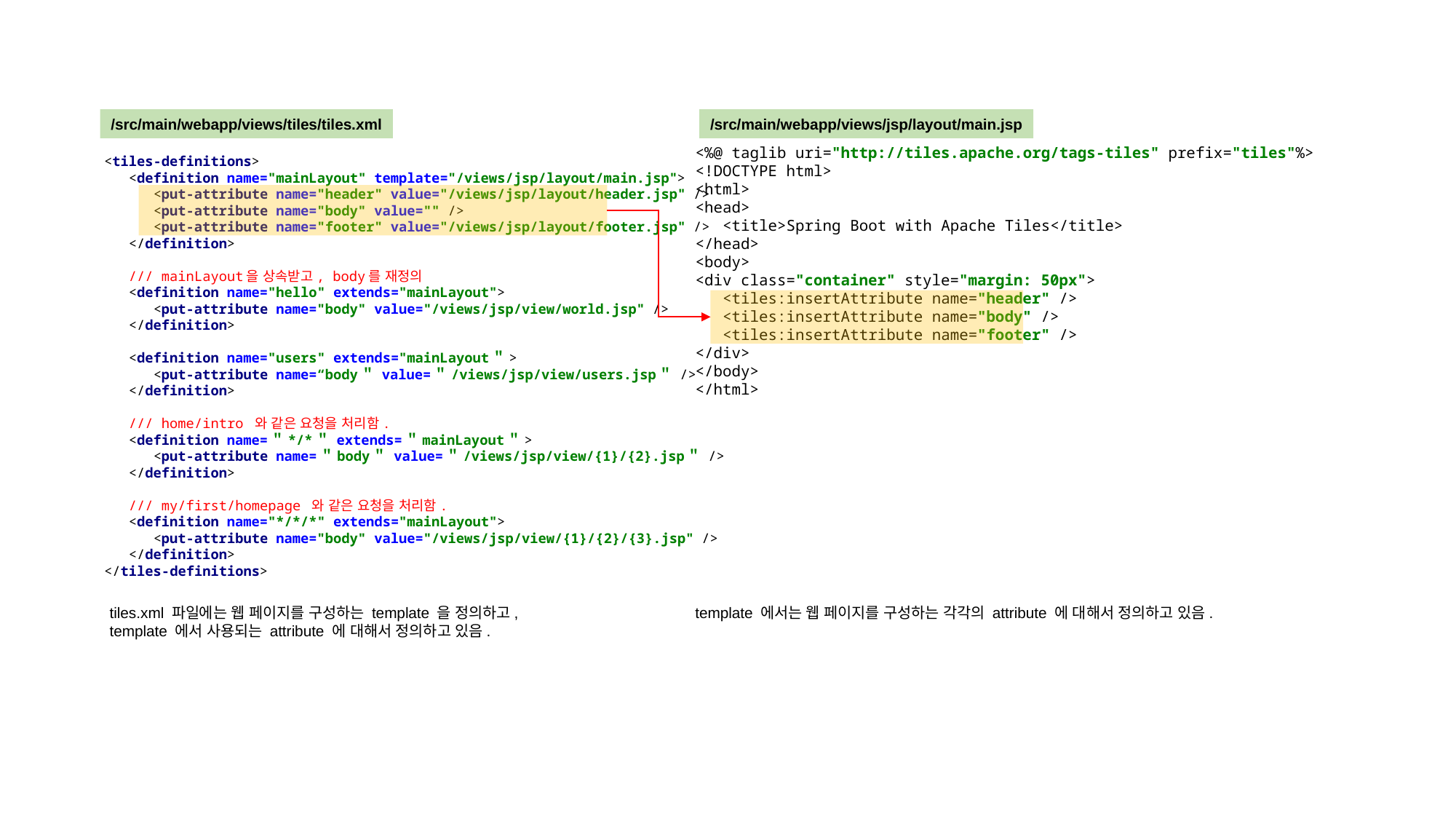

/src/main/webapp/views/tiles/tiles.xml
<%@ taglib uri="http://tiles.apache.org/tags-tiles" prefix="tiles"%>
<!DOCTYPE html>
<html>
<head>
   <title>Spring Boot with Apache Tiles</title>
</head>
<body>
<div class="container" style="margin: 50px">
   <tiles:insertAttribute name="header" />
   <tiles:insertAttribute name="body" />
   <tiles:insertAttribute name="footer" />
</div>
</body>
</html>
/src/main/webapp/views/jsp/layout/main.jsp
<tiles-definitions>
   <definition name="mainLayout" template="/views/jsp/layout/main.jsp">
      <put-attribute name="header" value="/views/jsp/layout/header.jsp" />
      <put-attribute name="body" value="" />
      <put-attribute name="footer" value="/views/jsp/layout/footer.jsp" />
   </definition>
   /// mainLayout을 상속받고, body를 재정의
   <definition name="hello" extends="mainLayout">
      <put-attribute name="body" value="/views/jsp/view/world.jsp" />
   </definition>
   <definition name="users" extends="mainLayout＂>
      <put-attribute name=“body＂ value=＂/views/jsp/view/users.jsp＂ />
   </definition>
   /// home/intro 와 같은 요청을 처리함.
   <definition name=＂*/*＂ extends=＂mainLayout＂>
      <put-attribute name=＂body＂ value=＂/views/jsp/view/{1}/{2}.jsp＂ />
   </definition>
   /// my/first/homepage 와 같은 요청을 처리함.
   <definition name="*/*/*" extends="mainLayout">
      <put-attribute name="body" value="/views/jsp/view/{1}/{2}/{3}.jsp" />
   </definition>
</tiles-definitions>

tiles.xml 파일에는 웹 페이지를 구성하는 template 을 정의하고,
template 에서 사용되는 attribute 에 대해서 정의하고 있음.
template 에서는 웹 페이지를 구성하는 각각의 attribute 에 대해서 정의하고 있음.